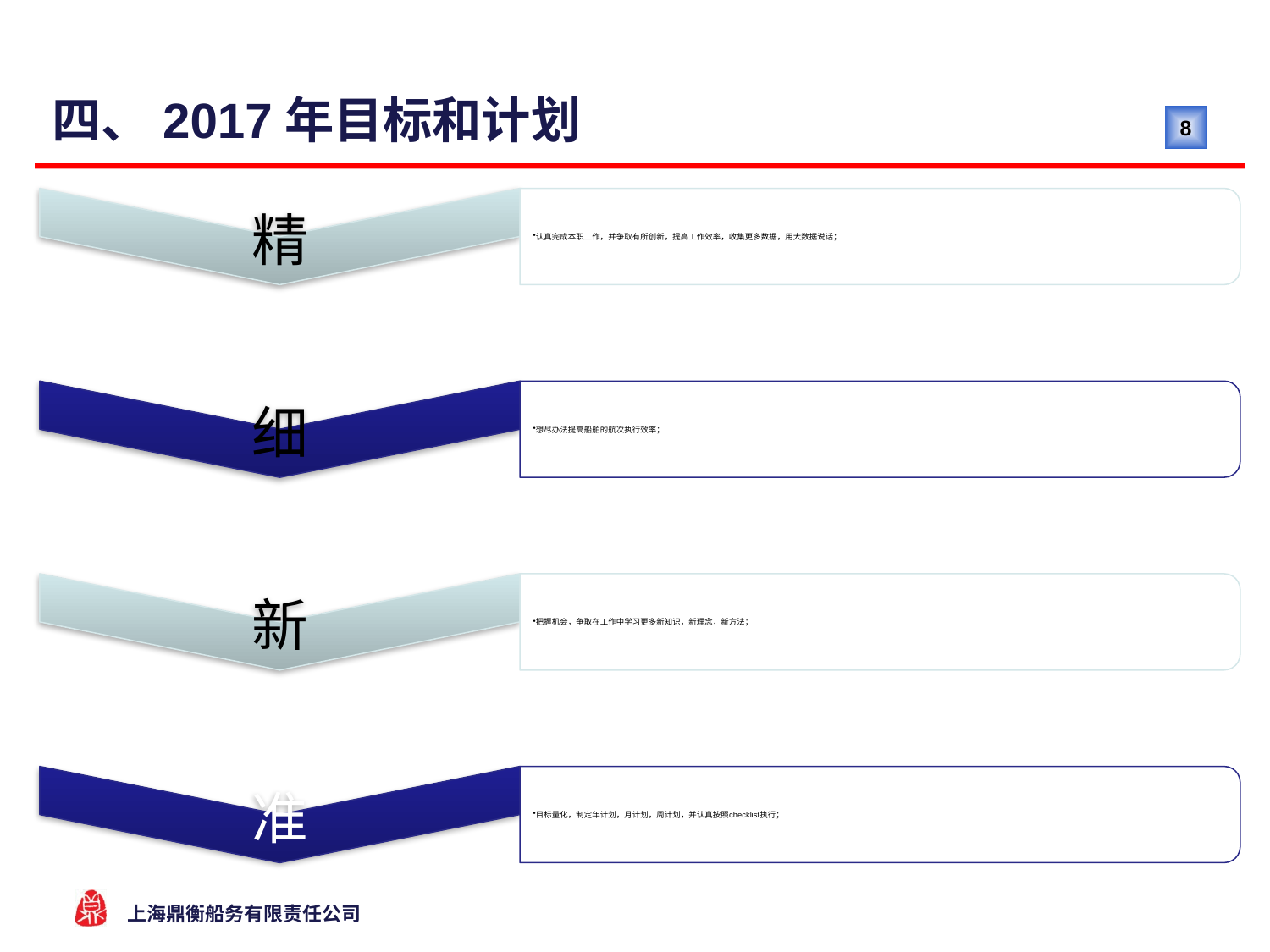

# 四、2017年目标和计划
精
认真完成本职工作，并争取有所创新，提高工作效率，收集更多数据，用大数据说话；
细
想尽办法提高船舶的航次执行效率；
把握机会，争取在工作中学习更多新知识，新理念，新方法；
准
新
目标量化，制定年计划，月计划，周计划，并认真按照checklist执行；